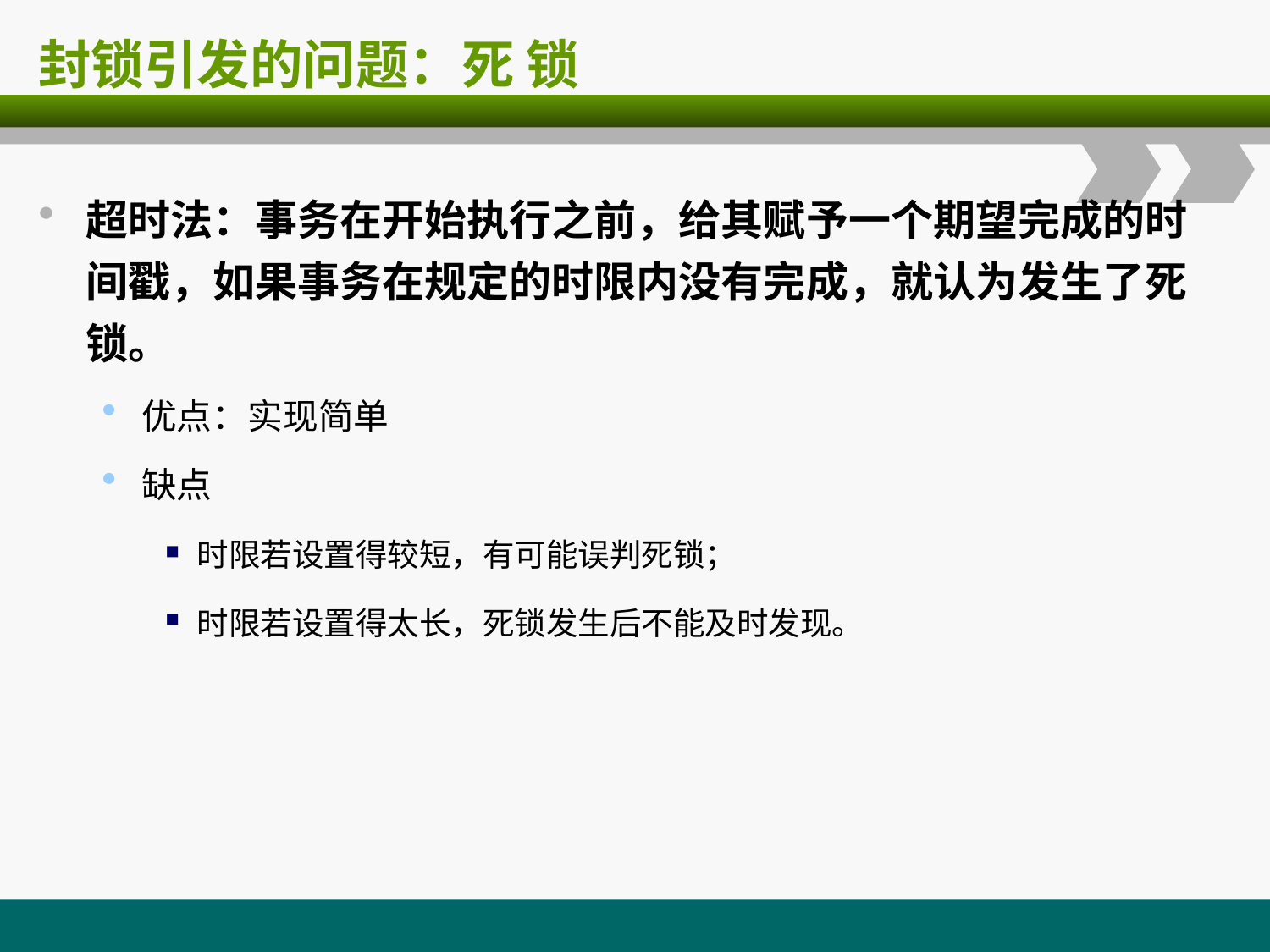

# 封锁引发的问题：死 锁
超时法：事务在开始执行之前，给其赋予一个期望完成的时间戳，如果事务在规定的时限内没有完成，就认为发生了死锁。
优点：实现简单
缺点
时限若设置得较短，有可能误判死锁；
时限若设置得太长，死锁发生后不能及时发现。